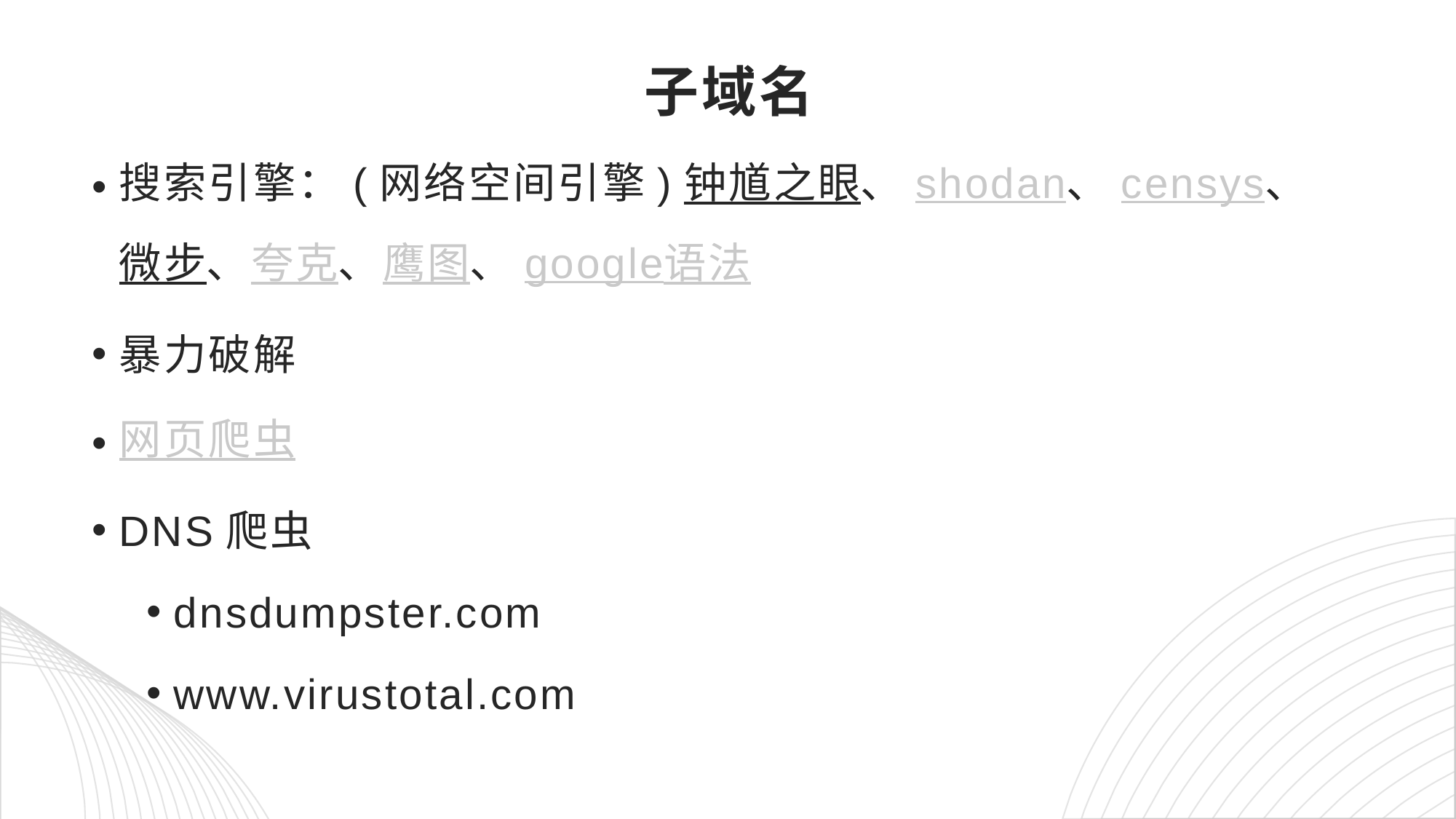

# 子域名

搜索引擎：(网络空间引擎)钟馗之眼、shodan、censys、微步、夸克、鹰图、google语法
暴力破解
网页爬虫
DNS爬虫
dnsdumpster.com
www.virustotal.com